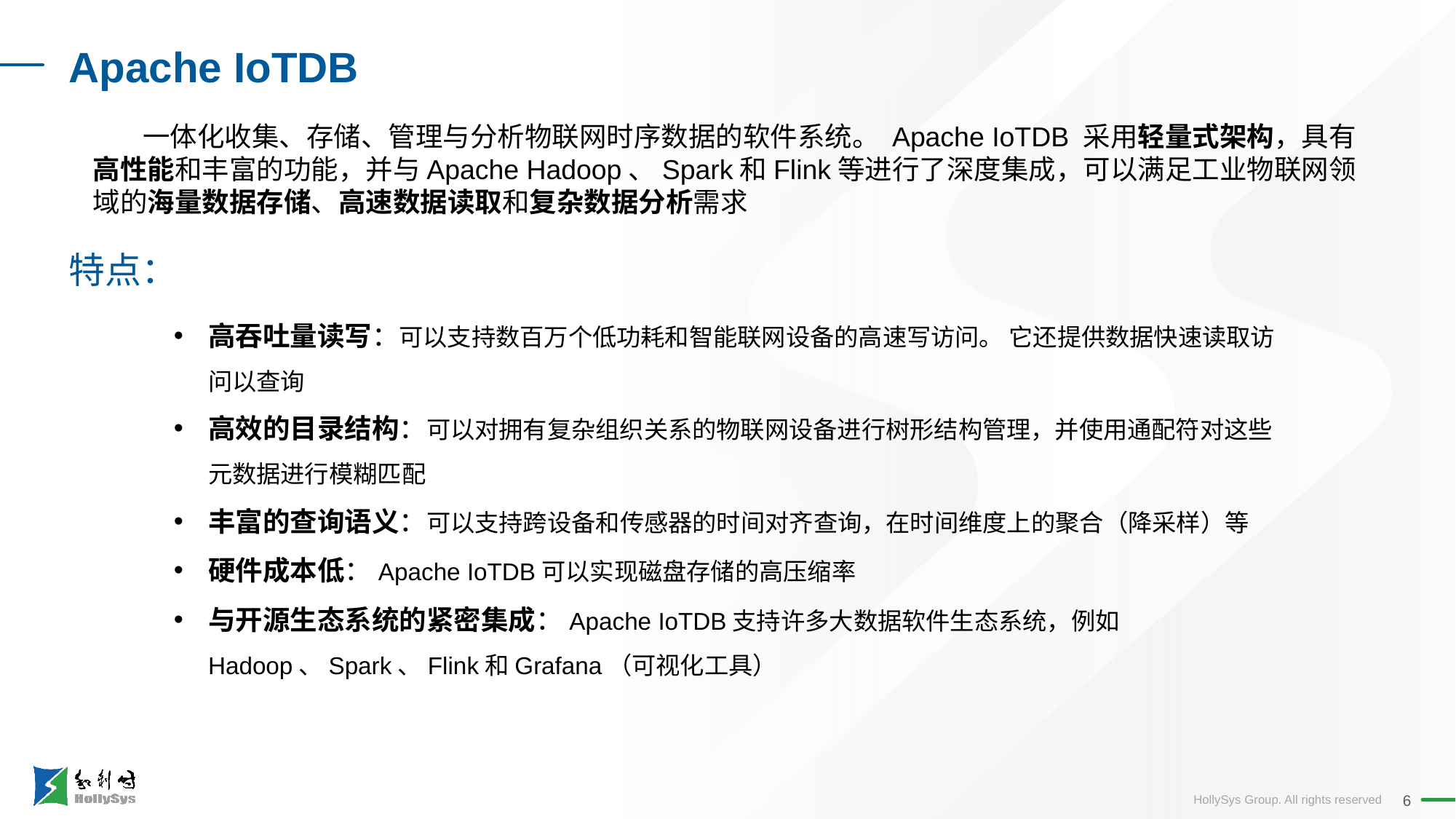

Apache IoTDB
       一体化收集、存储、管理与分析物联网时序数据的软件系统。 Apache IoTDB 采用轻量式架构，具有高性能和丰富的功能，并与Apache Hadoop、Spark和Flink等进行了深度集成，可以满足工业物联网领域的海量数据存储、高速数据读取和复杂数据分析需求
特点：
高吞吐量读写：可以支持数百万个低功耗和智能联网设备的高速写访问。 它还提供数据快速读取访问以查询
高效的目录结构：可以对拥有复杂组织关系的物联网设备进行树形结构管理，并使用通配符对这些元数据进行模糊匹配
丰富的查询语义：可以支持跨设备和传感器的时间对齐查询，在时间维度上的聚合（降采样）等
硬件成本低：Apache IoTDB可以实现磁盘存储的高压缩率
与开源生态系统的紧密集成：Apache IoTDB支持许多大数据软件生态系统，例如Hadoop、Spark、Flink和Grafana（可视化工具）